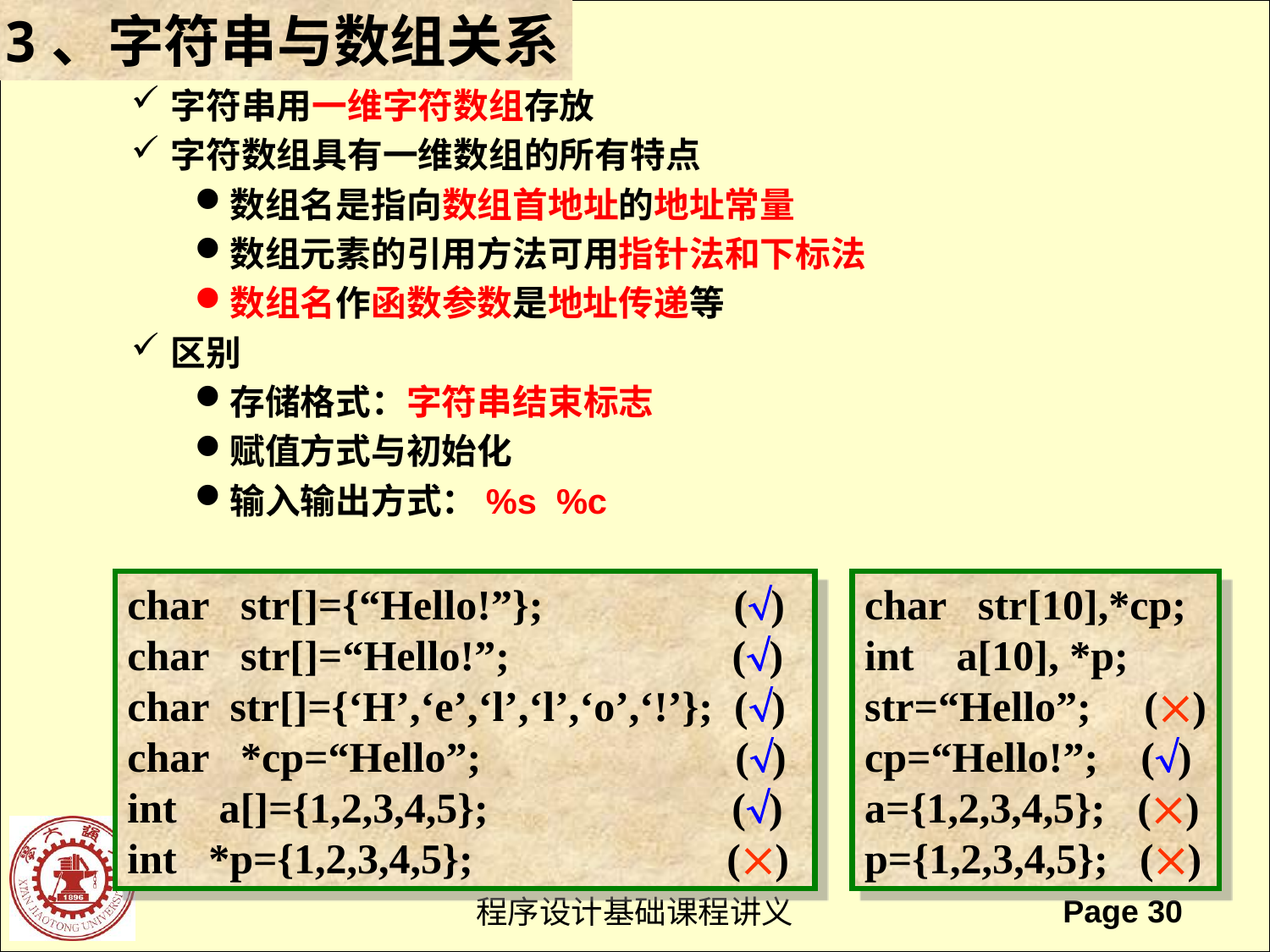

3、字符串与数组关系

字符串用一维字符数组存放
字符数组具有一维数组的所有特点
数组名是指向数组首地址的地址常量
数组元素的引用方法可用指针法和下标法
数组名作函数参数是地址传递等
区别
存储格式：字符串结束标志
赋值方式与初始化
输入输出方式：%s  %c
char   str[]={“Hello!”};                  (√)
char   str[]=“Hello!”;                     (√)
char  str[]={‘H’,‘e’,‘l’,‘l’,‘o’,‘!’};  (√)
char   *cp=“Hello”;                        (√)
int    a[]={1,2,3,4,5};                       (√)
int   *p={1,2,3,4,5};                        (×)
char   str[10],*cp;
int    a[10], *p;
str=“Hello”;     (×)
cp=“Hello!”;    (√)
a={1,2,3,4,5};   (×)
p={1,2,3,4,5};   (×)